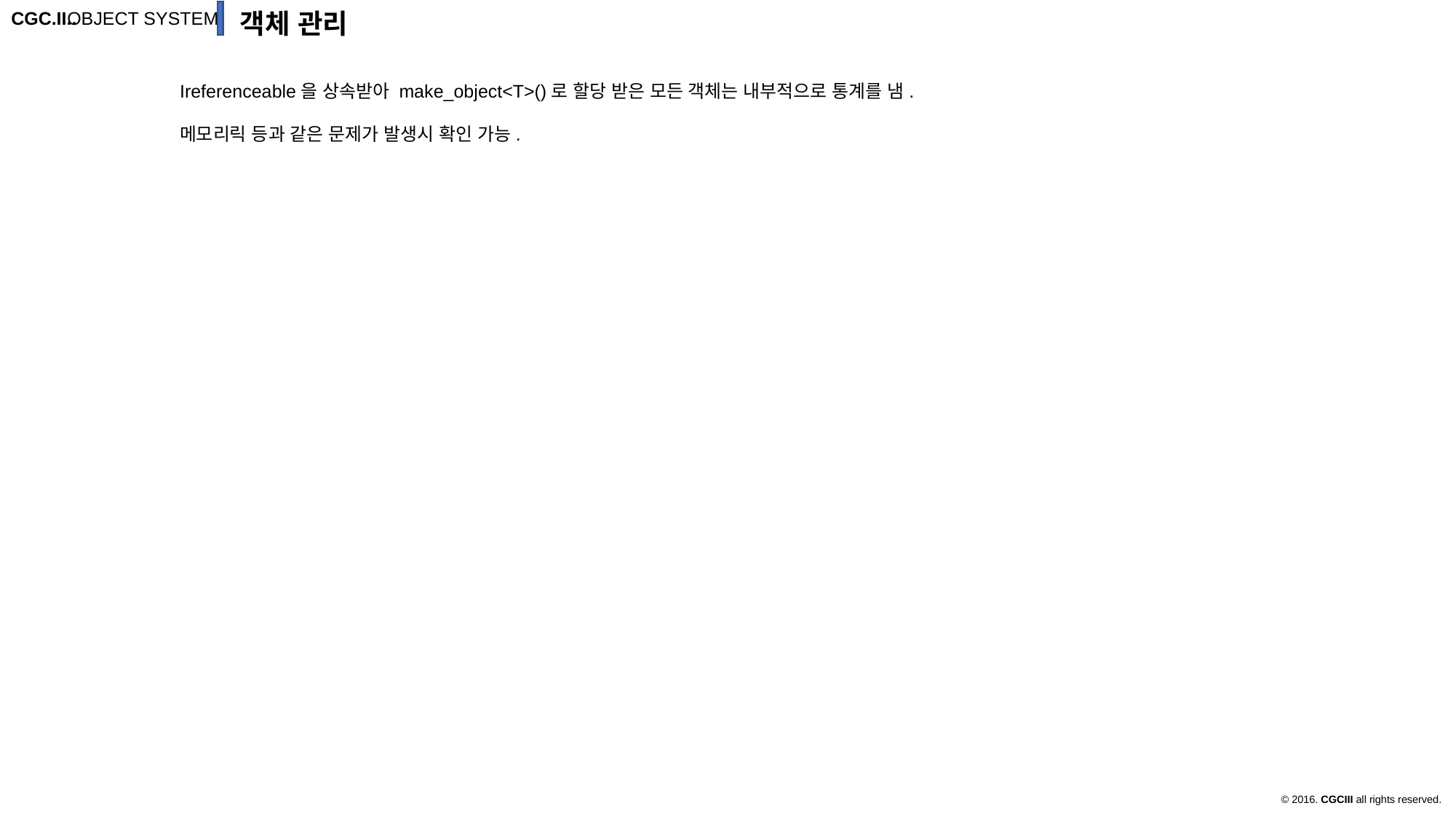

객체 관리

CGC.II..
OBJECT SYSTEM
Ireferenceable을 상속받아 make_object<T>()로 할당 받은 모든 객체는 내부적으로 통계를 냄.

메모리릭 등과 같은 문제가 발생시 확인 가능.
© 2016. CGCIII all rights reserved.